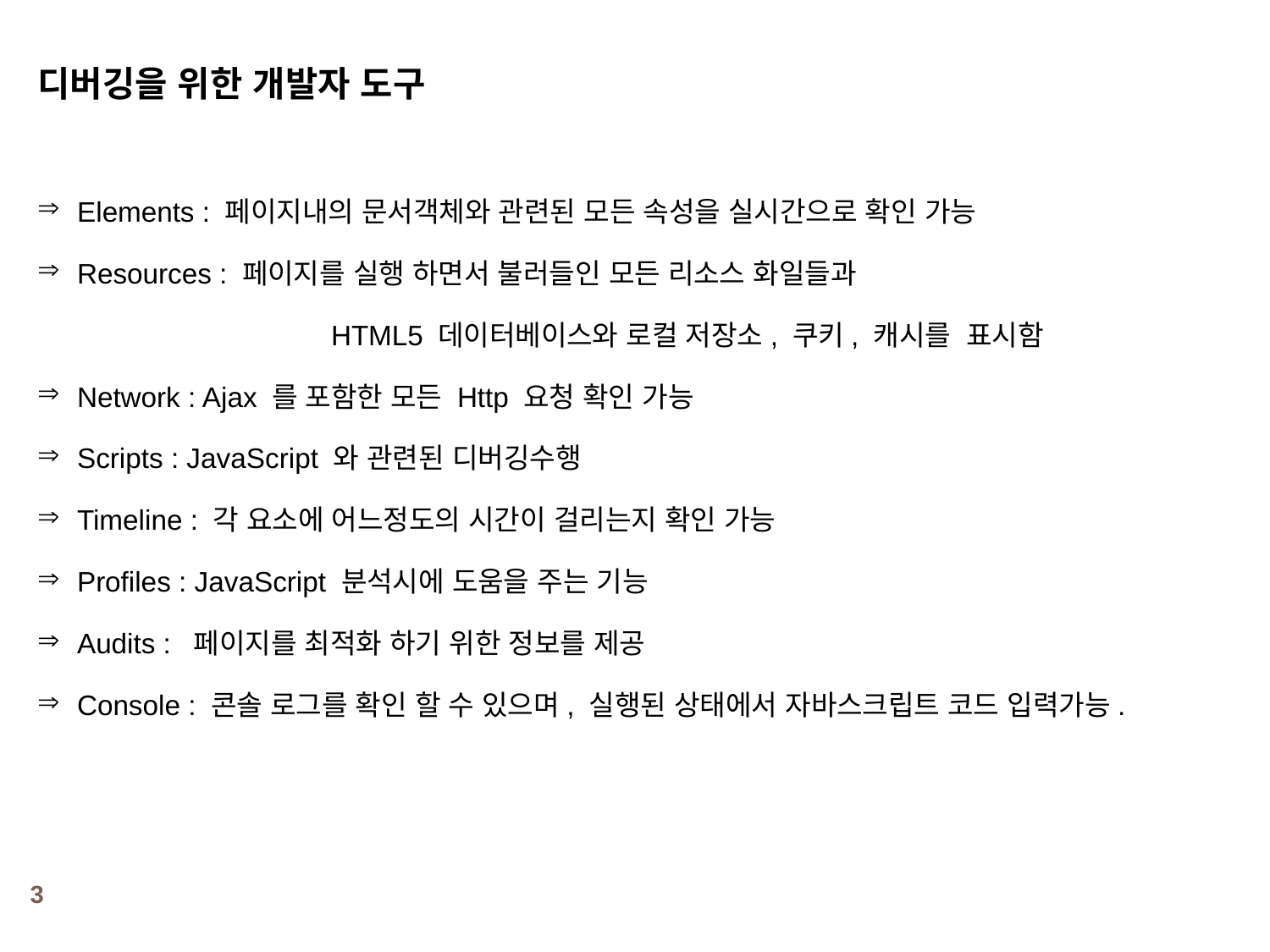

디버깅을 위한 개발자 도구
Elements : 페이지내의 문서객체와 관련된 모든 속성을 실시간으로 확인 가능
Resources : 페이지를 실행 하면서 불러들인 모든 리소스 화일들과
		HTML5 데이터베이스와 로컬 저장소, 쿠키, 캐시를  표시함
Network : Ajax 를 포함한 모든 Http 요청 확인 가능
Scripts : JavaScript 와 관련된 디버깅수행
Timeline : 각 요소에 어느정도의 시간이 걸리는지 확인 가능
Profiles : JavaScript 분석시에 도움을 주는 기능
Audits :  페이지를 최적화 하기 위한 정보를 제공
Console : 콘솔 로그를 확인 할 수 있으며, 실행된 상태에서 자바스크립트 코드 입력가능.
3